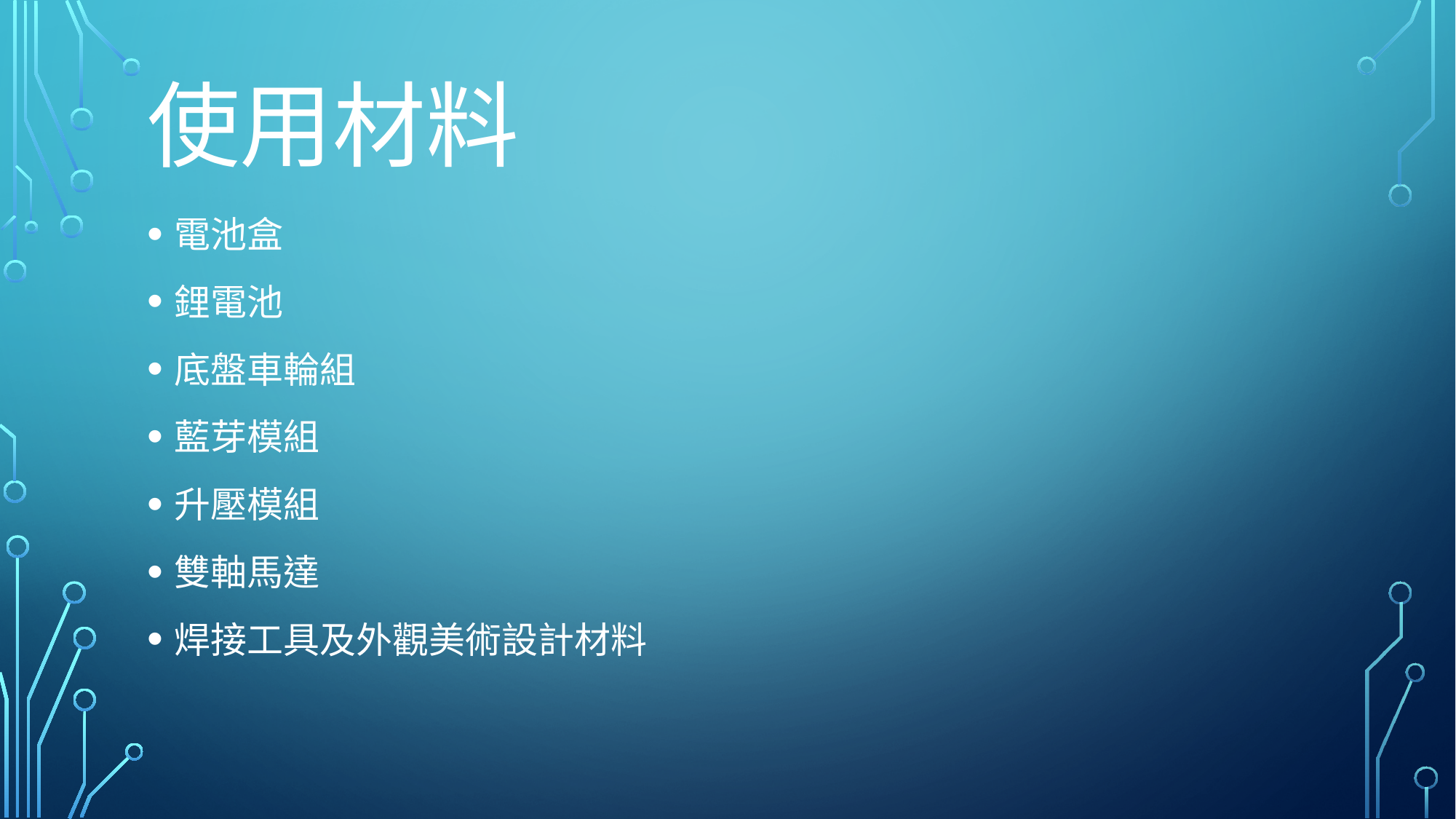

# 使用材料
電池盒
鋰電池
底盤車輪組
藍芽模組
升壓模組
雙軸馬達
焊接工具及外觀美術設計材料